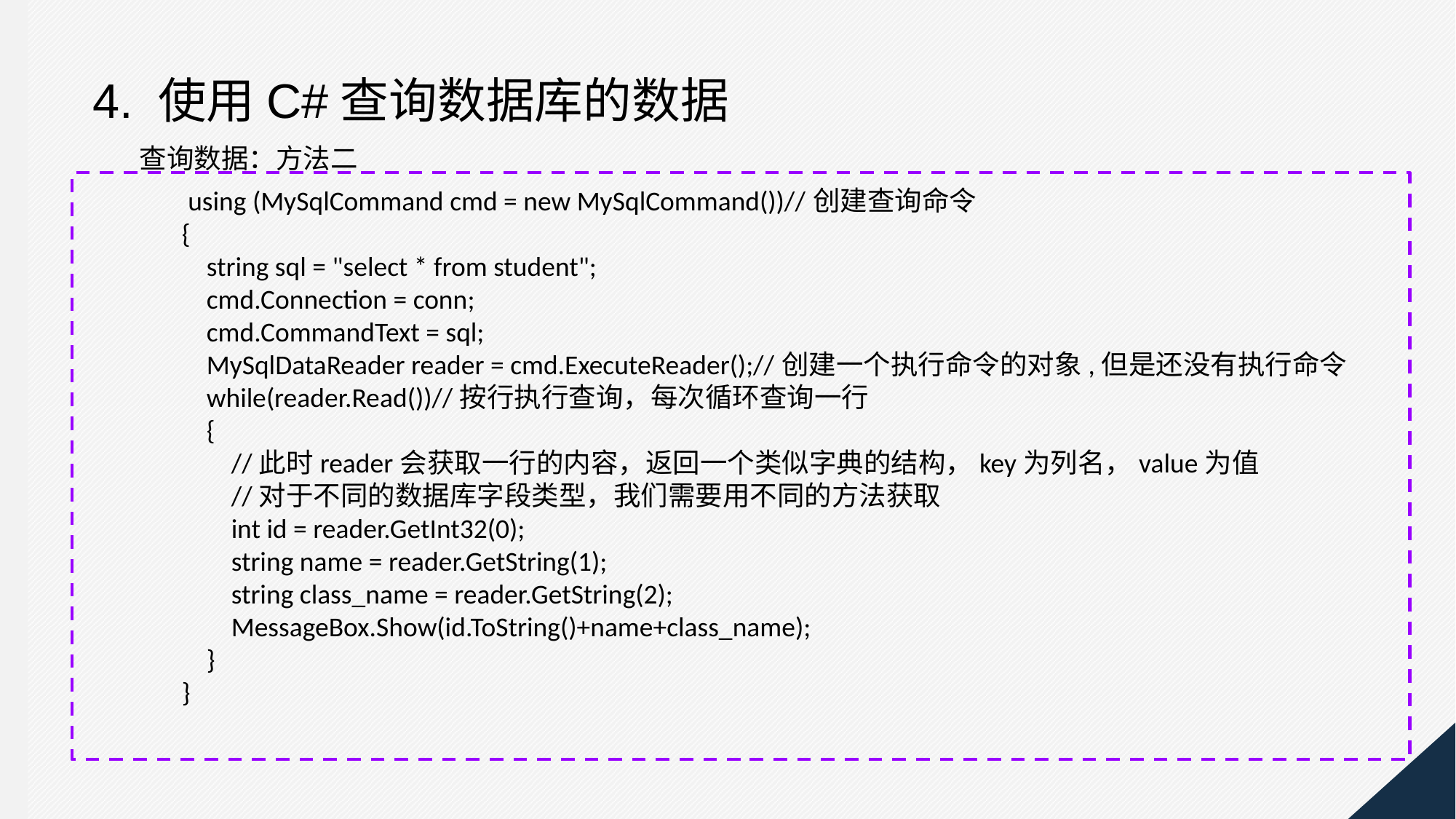

4. 使用C#查询数据库的数据
查询数据：方法二

                 using (MySqlCommand cmd = new MySqlCommand())//创建查询命令
                {
                    string sql = "select * from student";
                    cmd.Connection = conn;
                    cmd.CommandText = sql;
                    MySqlDataReader reader = cmd.ExecuteReader();//创建一个执行命令的对象,但是还没有执行命令
                    while(reader.Read())//按行执行查询，每次循环查询一行
                    {
                        //此时reader会获取一行的内容，返回一个类似字典的结构，key为列名，value为值
                        //对于不同的数据库字段类型，我们需要用不同的方法获取
                        int id = reader.GetInt32(0);
                        string name = reader.GetString(1);
                        string class_name = reader.GetString(2);
                        MessageBox.Show(id.ToString()+name+class_name);
                    }
                }

21